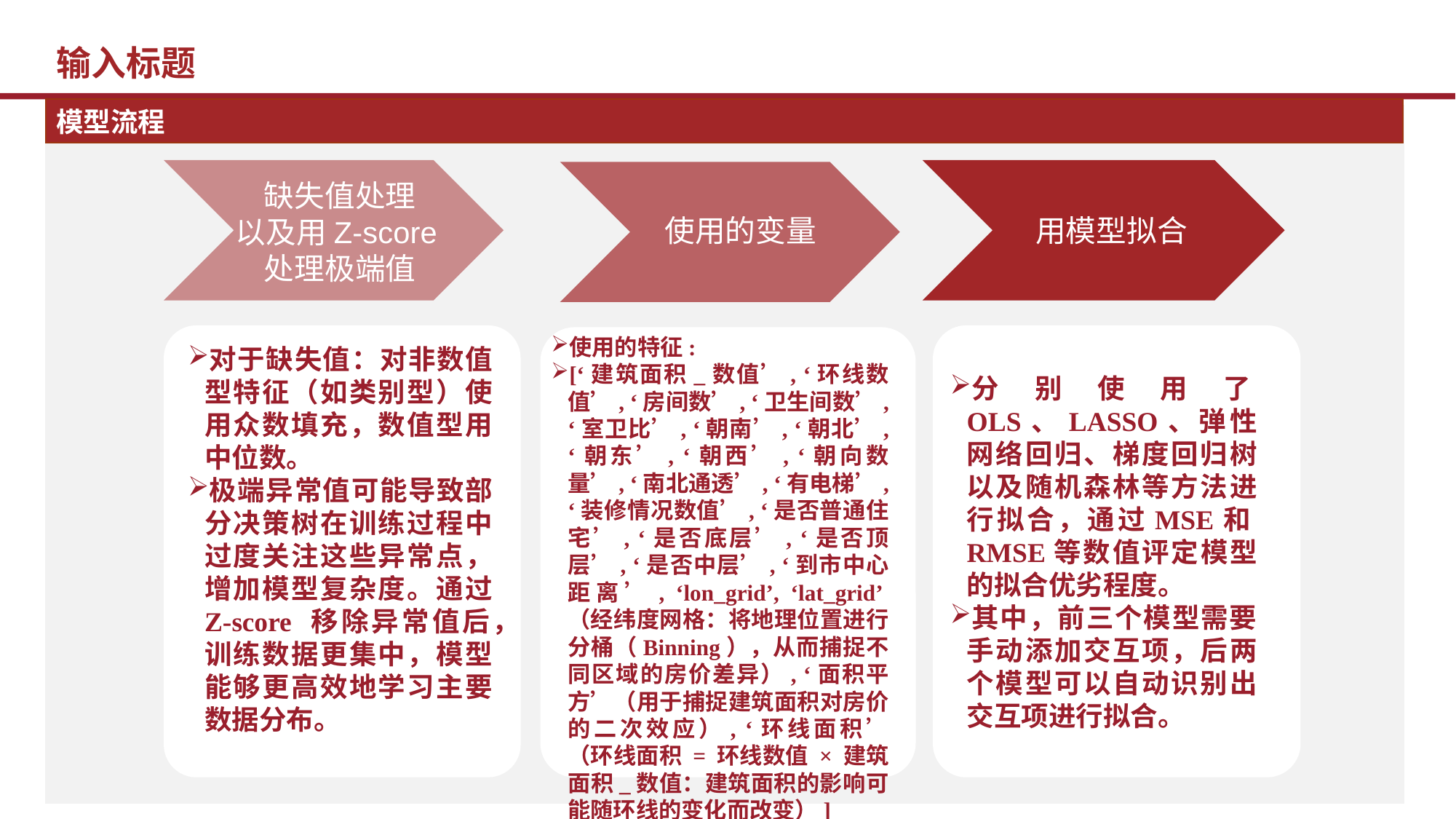

# 输入标题
模型流程

缺失值处理
以及用Z-score处理极端值
使用的变量
用模型拟合

使用的特征:
[‘建筑面积_数值’, ‘环线数值’, ‘房间数’, ‘卫生间数’, ‘室卫比’, ‘朝南’, ‘朝北’, ‘朝东’, ‘朝西’, ‘朝向数量’, ‘南北通透’, ‘有电梯’, ‘装修情况数值’, ‘是否普通住宅’, ‘是否底层’, ‘是否顶层’, ‘是否中层’, ‘到市中心距离’, ‘lon_grid’, ‘lat_grid’（经纬度网格：将地理位置进行分桶（Binning），从而捕捉不同区域的房价差异）, ‘面积平方’（用于捕捉建筑面积对房价的二次效应）, ‘环线面积’（环线面积 = 环线数值 × 建筑面积_数值：建筑面积的影响可能随环线的变化而改变）]
对于缺失值：对非数值型特征（如类别型）使用众数填充，数值型用中位数。
极端异常值可能导致部分决策树在训练过程中过度关注这些异常点，增加模型复杂度。通过 Z-score 移除异常值后，训练数据更集中，模型能够更高效地学习主要数据分布。

分别使用了OLS、LASSO、弹性网络回归、梯度回归树以及随机森林等方法进行拟合，通过MSE和RMSE等数值评定模型的拟合优劣程度。
其中，前三个模型需要手动添加交互项，后两个模型可以自动识别出交互项进行拟合。